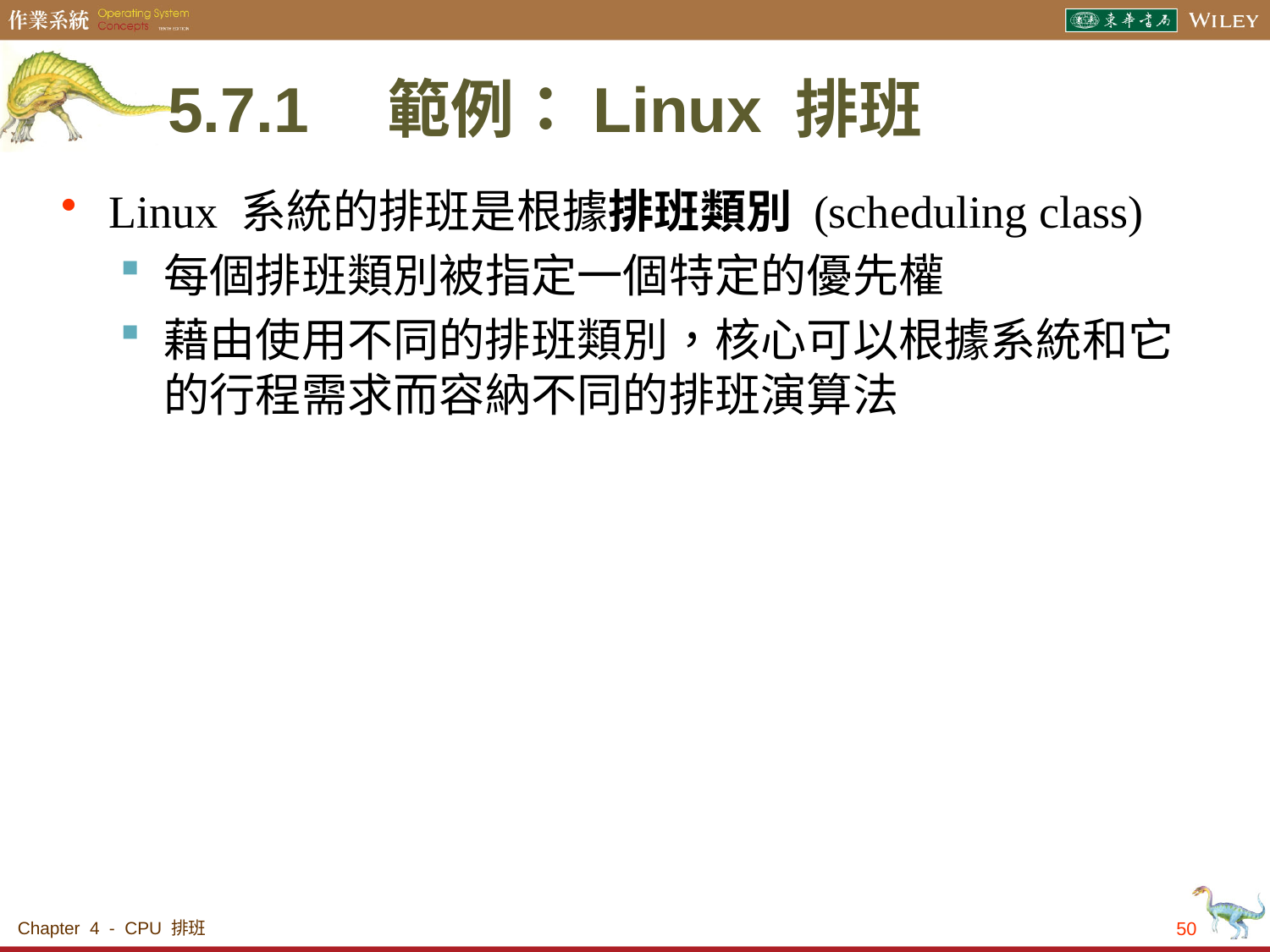

# 5.7.1　範例：Linux 排班
Linux 系統的排班是根據排班類別 (scheduling class)
每個排班類別被指定一個特定的優先權
藉由使用不同的排班類別，核心可以根據系統和它的行程需求而容納不同的排班演算法
Chapter  4  -  CPU 排班
50